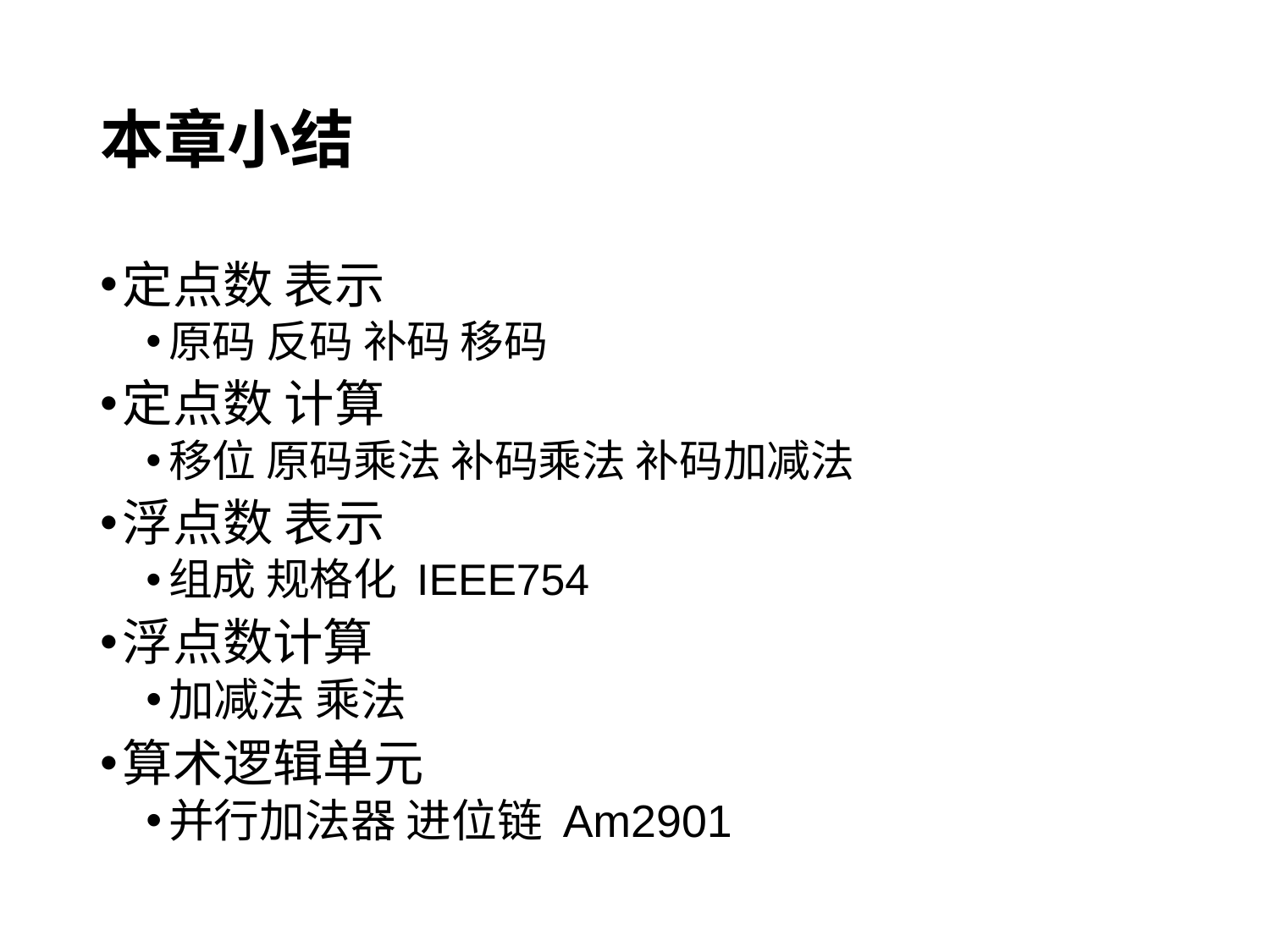

# 本章小结
定点数 表示
原码 反码 补码 移码
定点数 计算
移位 原码乘法 补码乘法 补码加减法
浮点数 表示
组成 规格化 IEEE754
浮点数计算
加减法 乘法
算术逻辑单元
并行加法器 进位链 Am2901